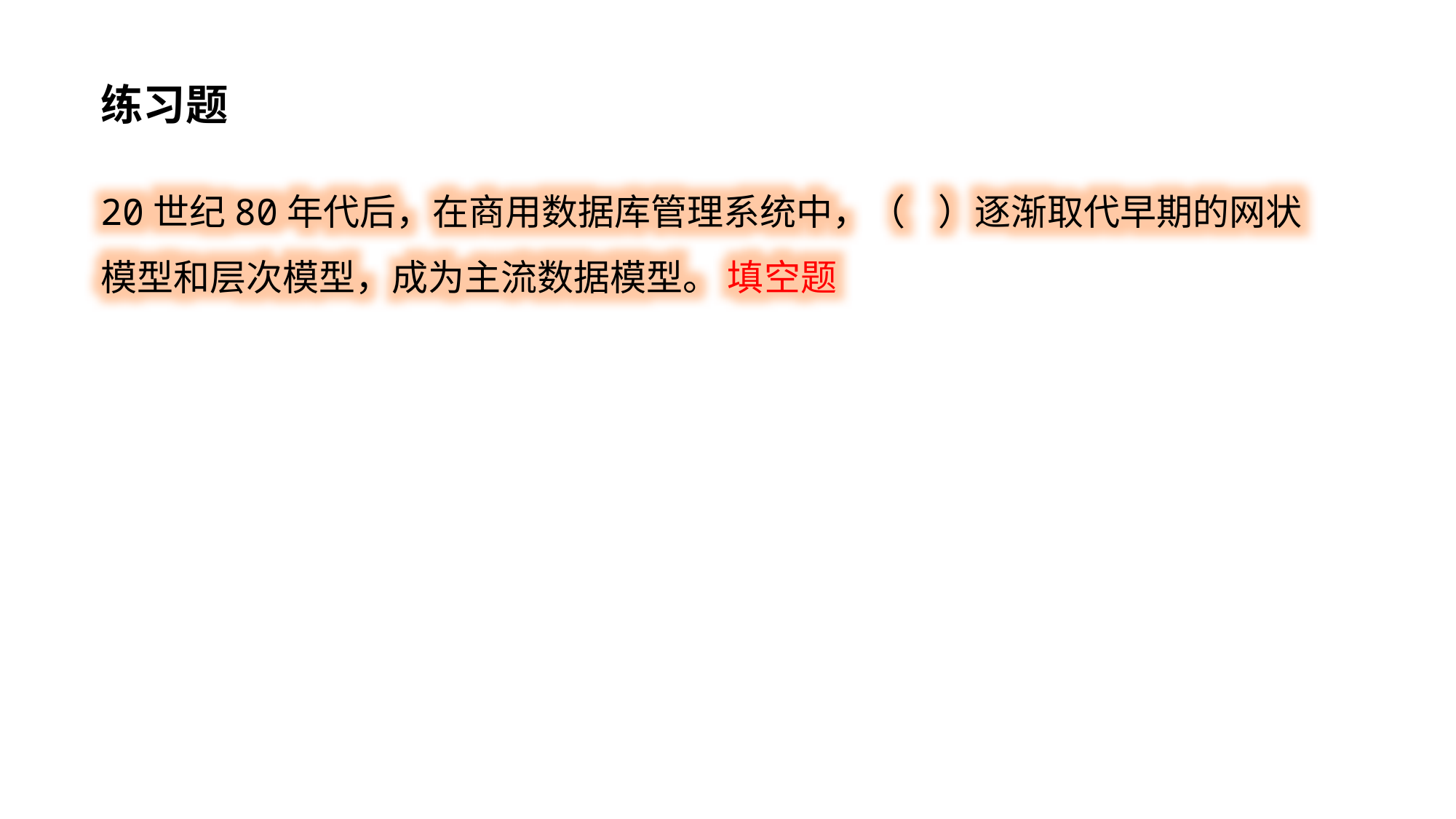

练习题
20世纪80年代后，在商用数据库管理系统中，（    ）逐渐取代早期的网状模型和层次模型，成为主流数据模型。 填空题